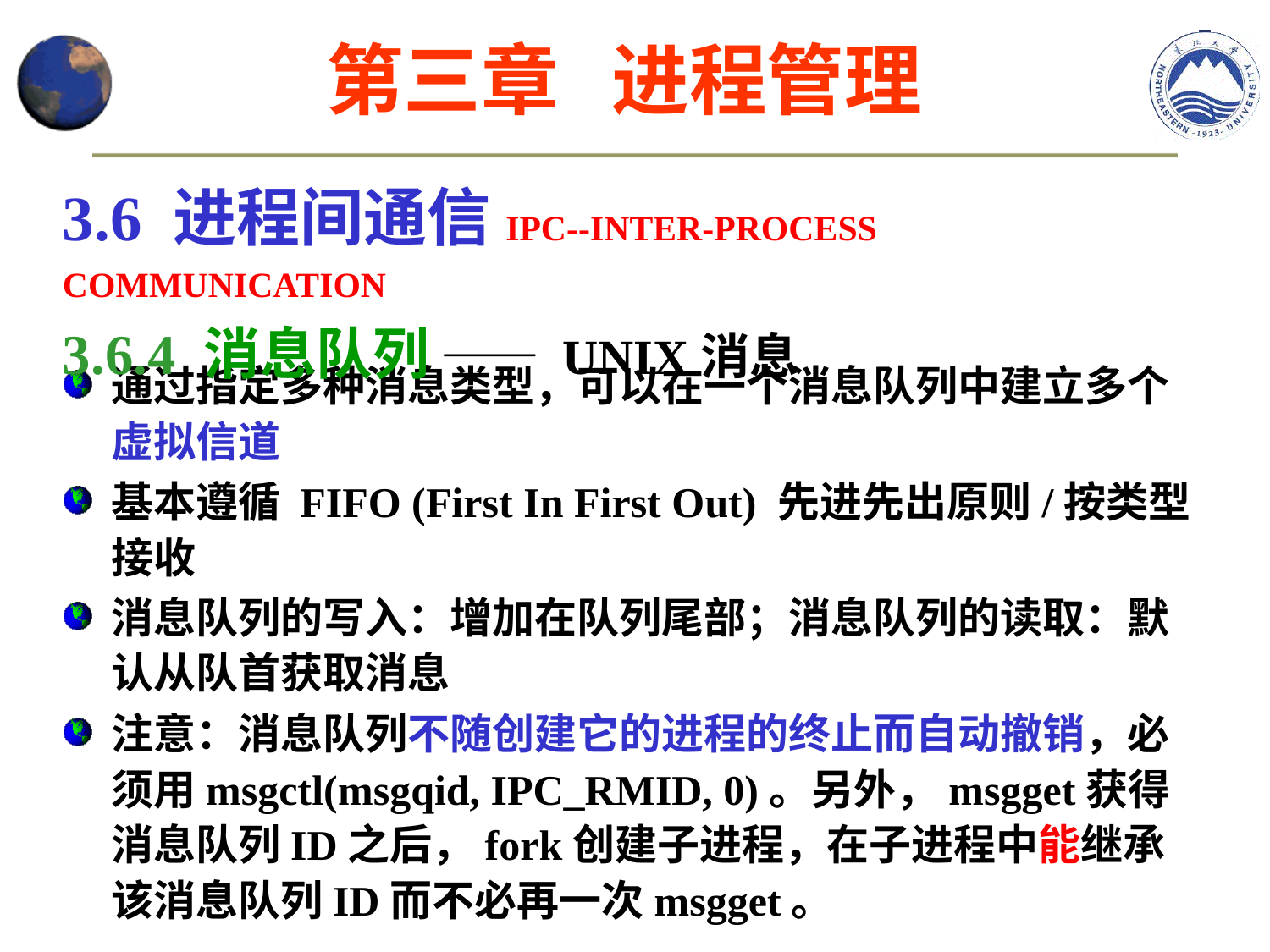

第三章   进程管理
3.6 进程间通信IPC--INTER-PROCESS COMMUNICATION
3.6.4 消息队列 —— UNIX消息
通过指定多种消息类型，可以在一个消息队列中建立多个虚拟信道
基本遵循 FIFO (First In First Out) 先进先出原则/按类型接收
消息队列的写入：增加在队列尾部；消息队列的读取：默认从队首获取消息
注意：消息队列不随创建它的进程的终止而自动撤销，必须用msgctl(msgqid, IPC_RMID, 0)。另外，msgget获得消息队列ID之后，fork创建子进程，在子进程中能继承该消息队列ID而不必再一次msgget。